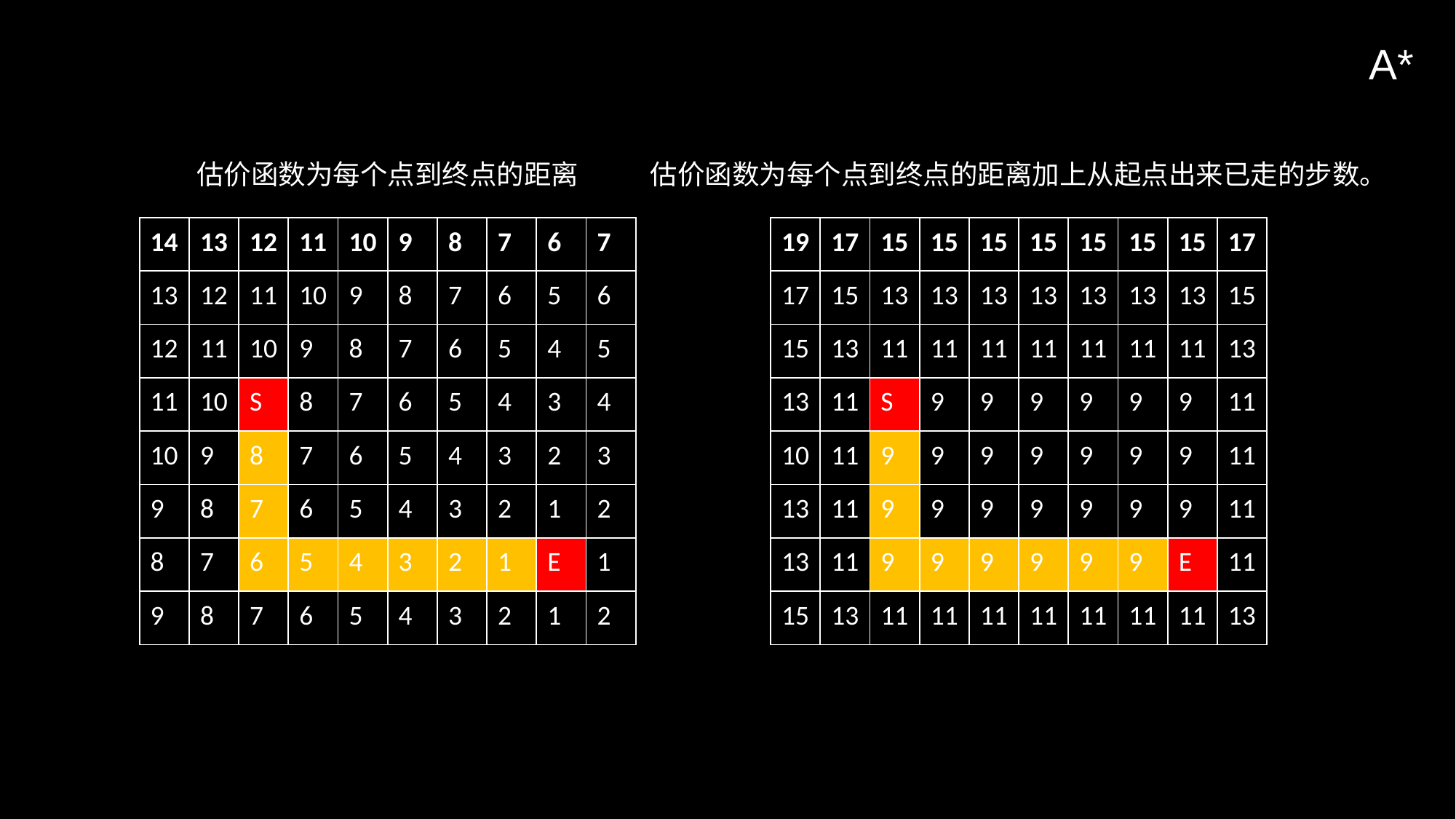

A*
估价函数为每个点到终点的距离
估价函数为每个点到终点的距离加上从起点出来已走的步数。
| 14 | 13 | 12 | 11 | 10 | 9 | 8 | 7 | 6 | 7 |
| --- | --- | --- | --- | --- | --- | --- | --- | --- | --- |
| 13 | 12 | 11 | 10 | 9 | 8 | 7 | 6 | 5 | 6 |
| 12 | 11 | 10 | 9 | 8 | 7 | 6 | 5 | 4 | 5 |
| 11 | 10 | S | 8 | 7 | 6 | 5 | 4 | 3 | 4 |
| 10 | 9 | 8 | 7 | 6 | 5 | 4 | 3 | 2 | 3 |
| 9 | 8 | 7 | 6 | 5 | 4 | 3 | 2 | 1 | 2 |
| 8 | 7 | 6 | 5 | 4 | 3 | 2 | 1 | E | 1 |
| 9 | 8 | 7 | 6 | 5 | 4 | 3 | 2 | 1 | 2 |
| 19 | 17 | 15 | 15 | 15 | 15 | 15 | 15 | 15 | 17 |
| --- | --- | --- | --- | --- | --- | --- | --- | --- | --- |
| 17 | 15 | 13 | 13 | 13 | 13 | 13 | 13 | 13 | 15 |
| 15 | 13 | 11 | 11 | 11 | 11 | 11 | 11 | 11 | 13 |
| 13 | 11 | S | 9 | 9 | 9 | 9 | 9 | 9 | 11 |
| 10 | 11 | 9 | 9 | 9 | 9 | 9 | 9 | 9 | 11 |
| 13 | 11 | 9 | 9 | 9 | 9 | 9 | 9 | 9 | 11 |
| 13 | 11 | 9 | 9 | 9 | 9 | 9 | 9 | E | 11 |
| 15 | 13 | 11 | 11 | 11 | 11 | 11 | 11 | 11 | 13 |